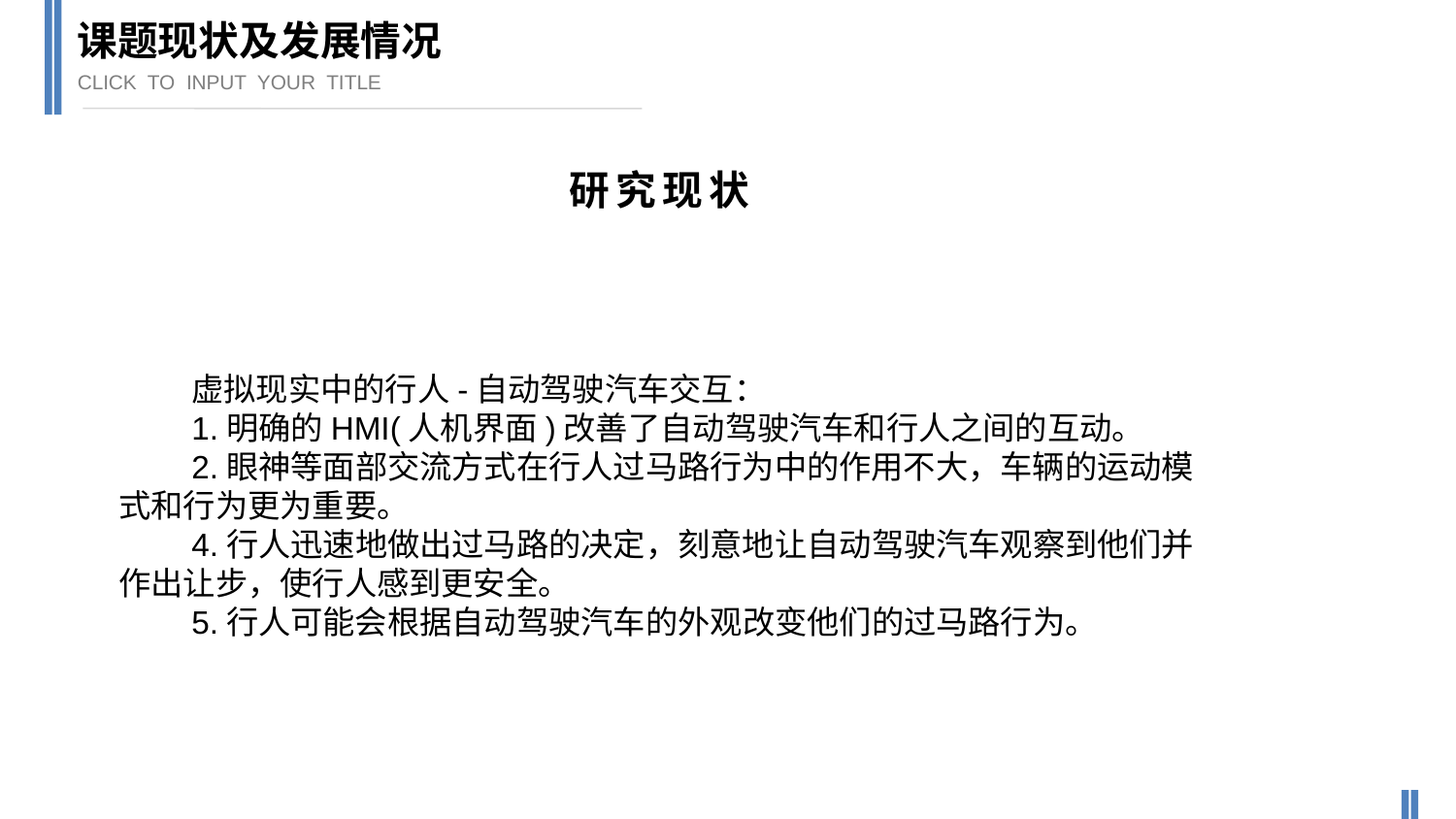

课题现状及发展情况
CLICK  TO  INPUT  YOUR  TITLE
研究现状
虚拟现实中的行人-自动驾驶汽车交互：
1.明确的HMI(人机界面)改善了自动驾驶汽车和行人之间的互动。
2.眼神等面部交流方式在行人过马路行为中的作用不大，车辆的运动模式和行为更为重要。
4.行人迅速地做出过马路的决定，刻意地让自动驾驶汽车观察到他们并作出让步，使行人感到更安全。
5.行人可能会根据自动驾驶汽车的外观改变他们的过马路行为。